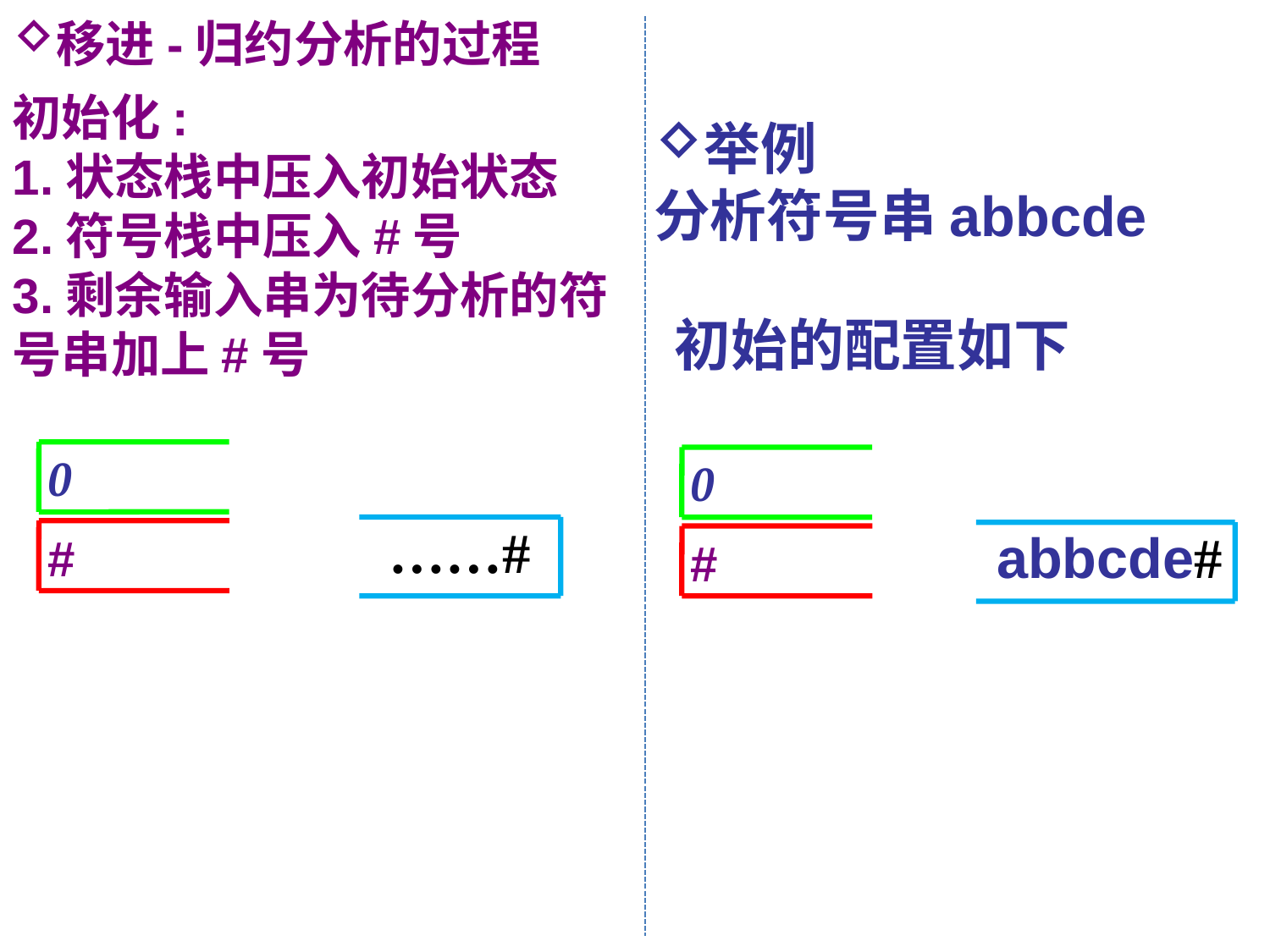

移进-归约分析的过程
初始化:
1.状态栈中压入初始状态
2.符号栈中压入#号
3.剩余输入串为待分析的符号串加上#号
举例
分析符号串abbcde

初始的配置如下

0
0

……#
abbcde#
#
#